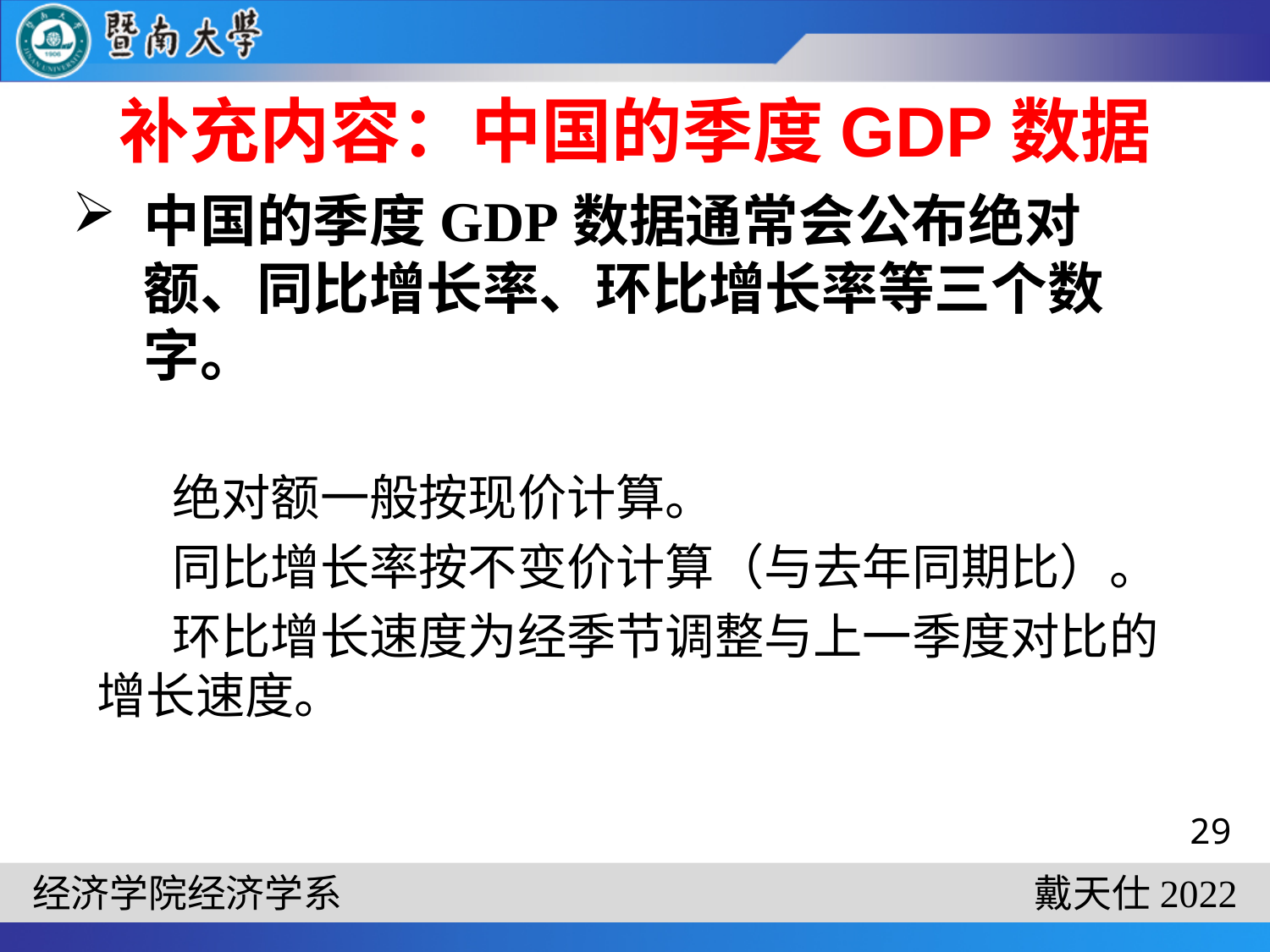

# 补充内容：中国的季度GDP数据
中国的季度GDP数据通常会公布绝对额、同比增长率、环比增长率等三个数字。

绝对额一般按现价计算。
同比增长率按不变价计算（与去年同期比）。
环比增长速度为经季节调整与上一季度对比的增长速度。
29